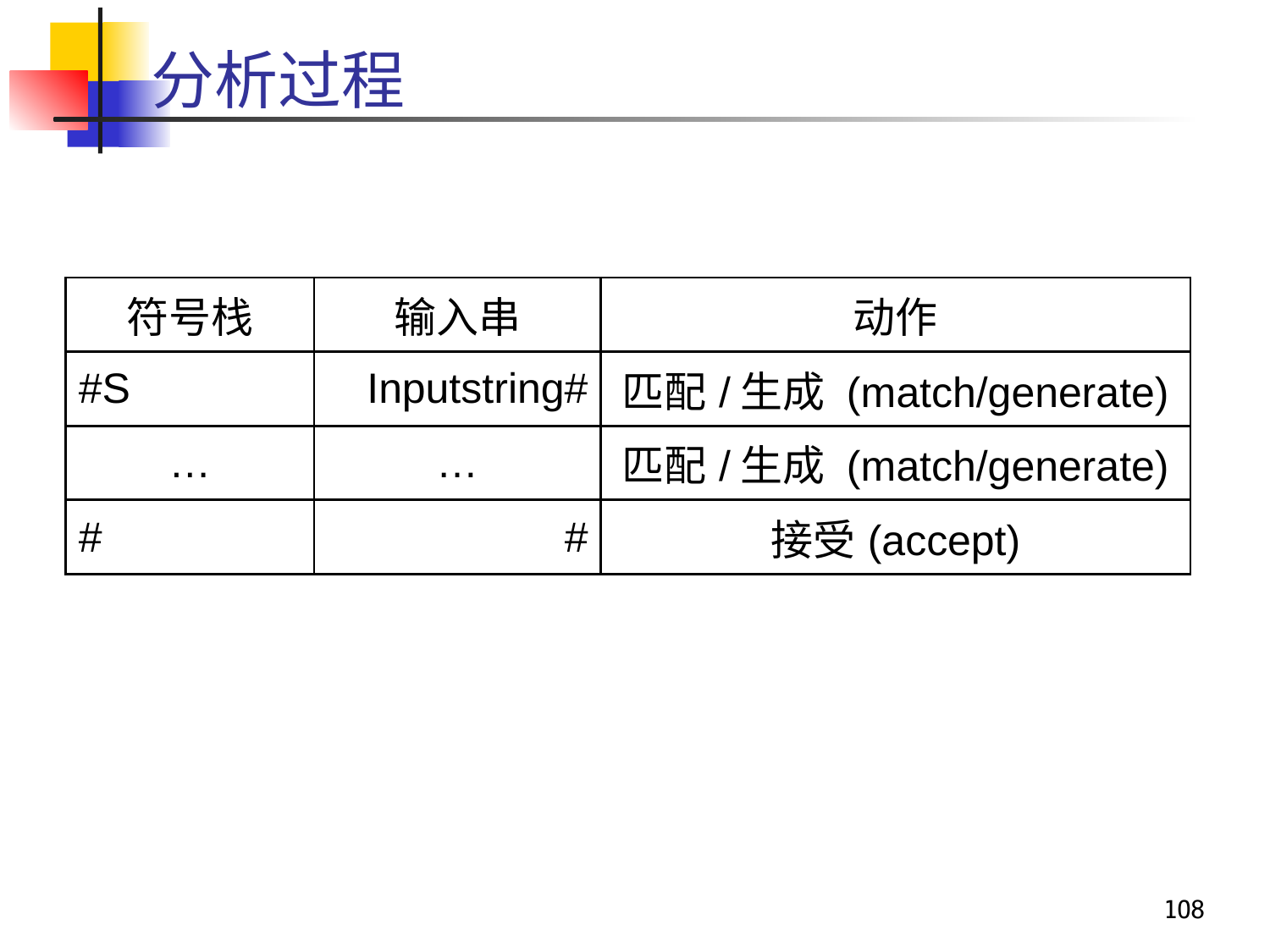

# 分析过程
| 符号栈 | 输入串 | 动作 |
| --- | --- | --- |
| #S | Inputstring# | 匹配/生成 (match/generate) |
| … | … | 匹配/生成 (match/generate) |
| # | # | 接受(accept) |
108